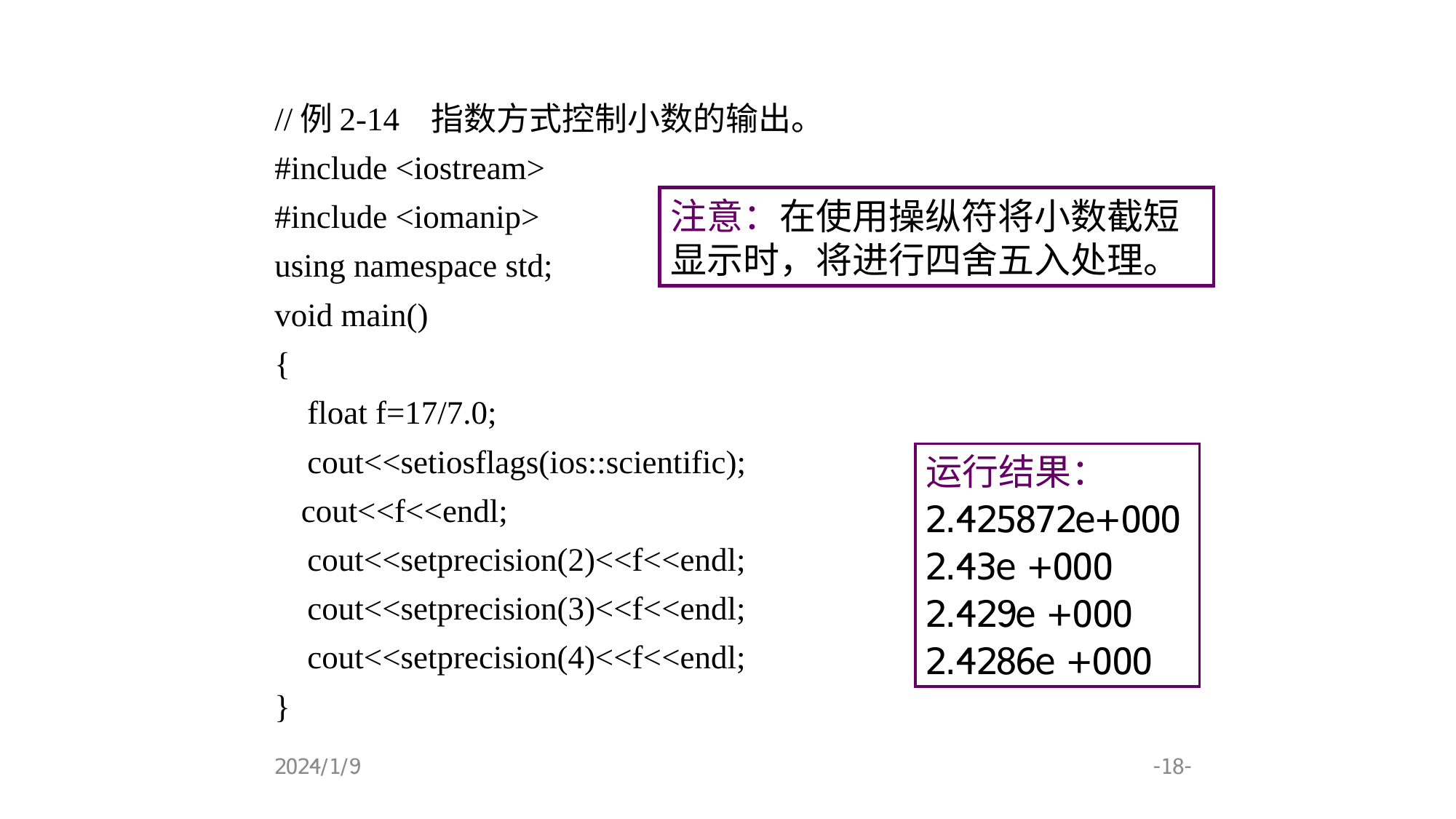

//例2-14   指数方式控制小数的输出。
#include <iostream>
#include <iomanip>
using namespace std;
void main()
{
    float f=17/7.0;
    cout<<setiosflags(ios::scientific);
	cout<<f<<endl;
    cout<<setprecision(2)<<f<<endl;
    cout<<setprecision(3)<<f<<endl;
    cout<<setprecision(4)<<f<<endl;
}
注意：在使用操纵符将小数截短显示时，将进行四舍五入处理。
运行结果：
2.425872e+000
2.43e +000
2.429e +000
2.4286e +000
2024/1/9
-18-